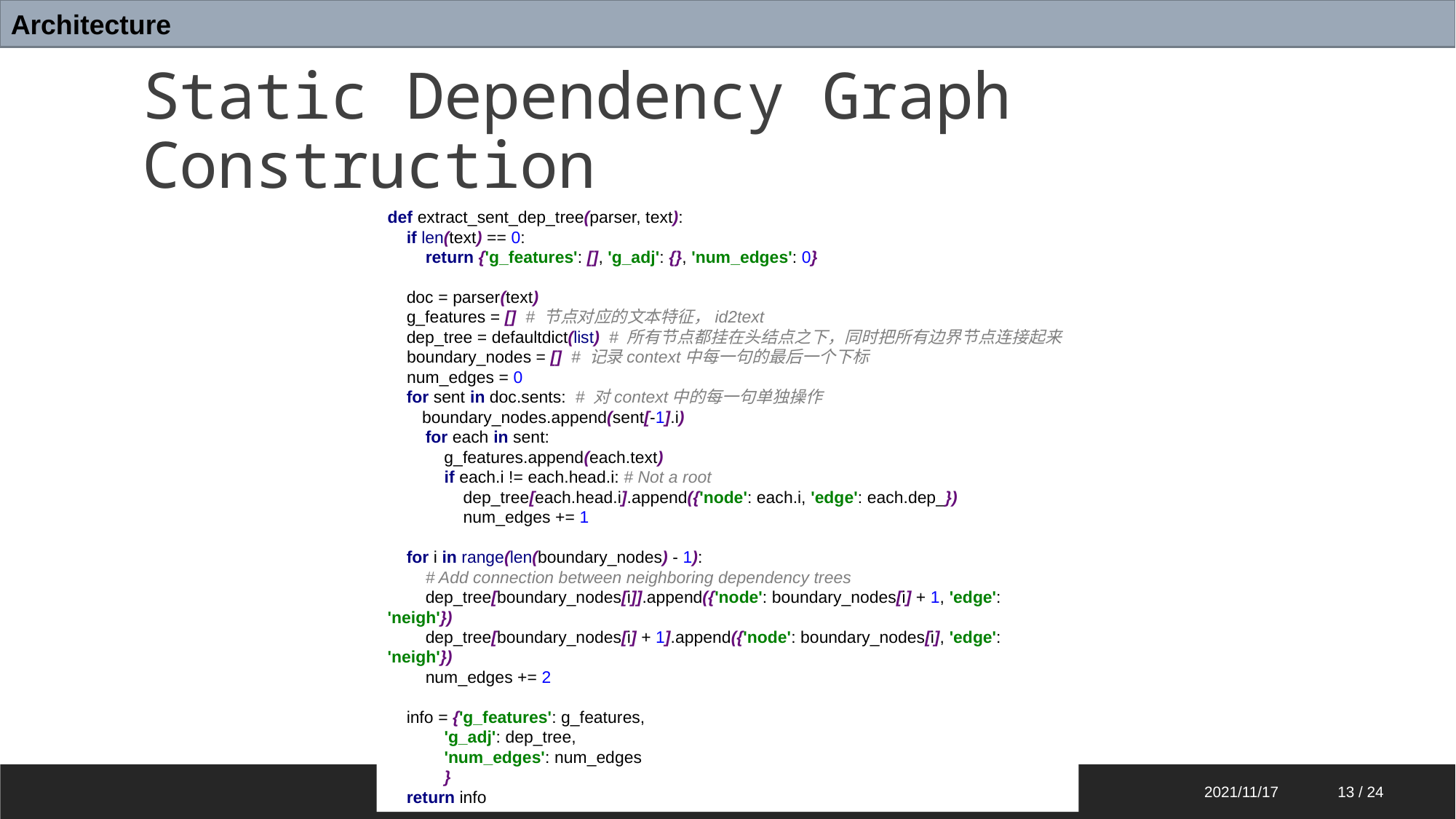

Architecture
# Static Dependency Graph Construction
def extract_sent_dep_tree(parser, text):
    if len(text) == 0:
        return {'g_features': [], 'g_adj': {}, 'num_edges': 0}
    doc = parser(text)
    g_features = []  # 节点对应的文本特征，id2text
    dep_tree = defaultdict(list)  # 所有节点都挂在头结点之下，同时把所有边界节点连接起来
    boundary_nodes = []  # 记录context中每一句的最后一个下标
    num_edges = 0
    for sent in doc.sents:  # 对context中的每一句单独操作
        boundary_nodes.append(sent[-1].i)
        for each in sent:
            g_features.append(each.text)
            if each.i != each.head.i: # Not a root
                dep_tree[each.head.i].append({'node': each.i, 'edge': each.dep_})
                num_edges += 1
    for i in range(len(boundary_nodes) - 1):
        # Add connection between neighboring dependency trees
        dep_tree[boundary_nodes[i]].append({'node': boundary_nodes[i] + 1, 'edge': 'neigh'})
        dep_tree[boundary_nodes[i] + 1].append({'node': boundary_nodes[i], 'edge': 'neigh'})
        num_edges += 2
    info = {'g_features': g_features,
            'g_adj': dep_tree,
            'num_edges': num_edges
            }
    return info
13 / 24
2021/11/17